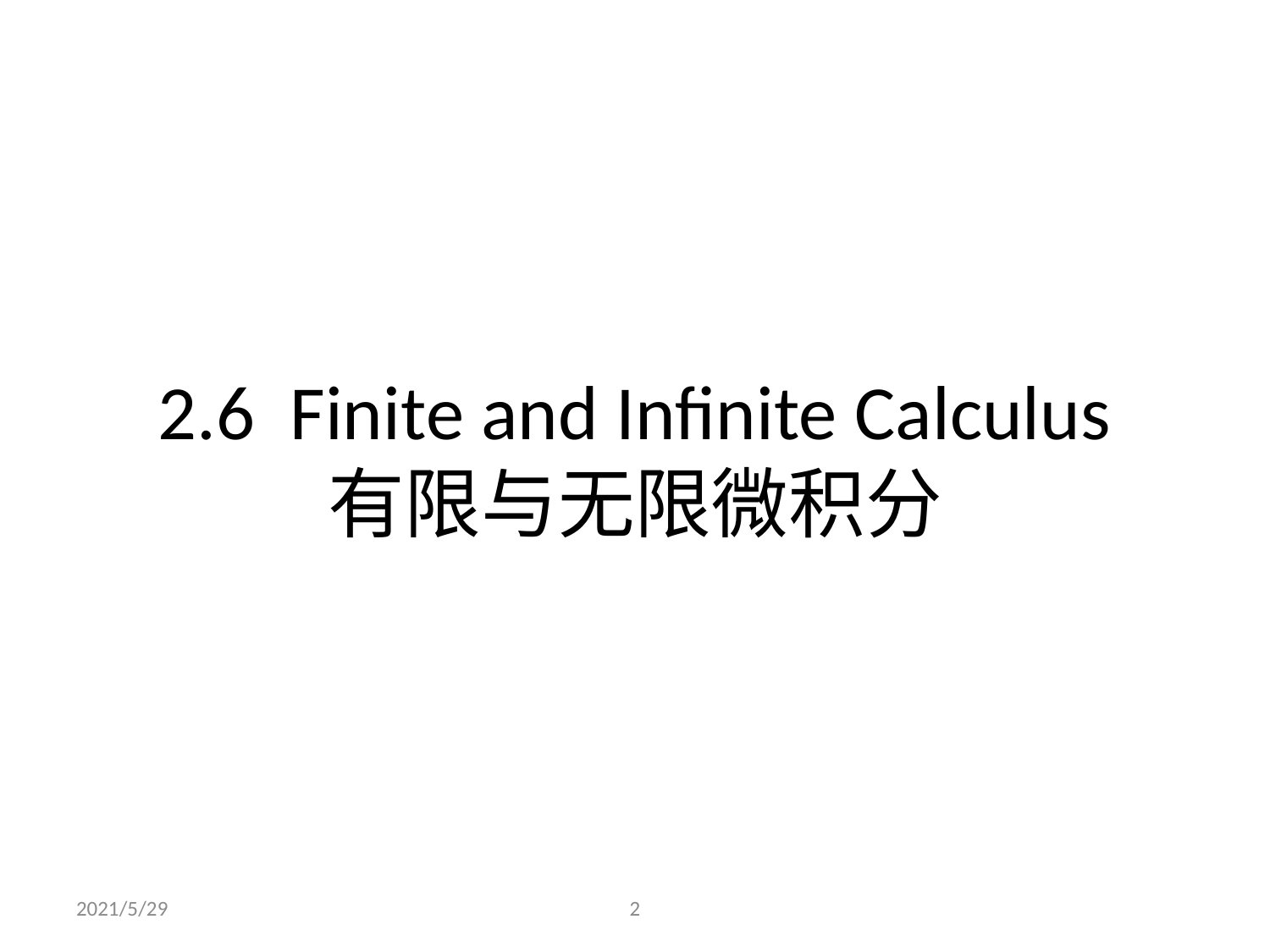

# 2.6  Finite and Infinite Calculus 有限与无限微积分

2021/5/29
2